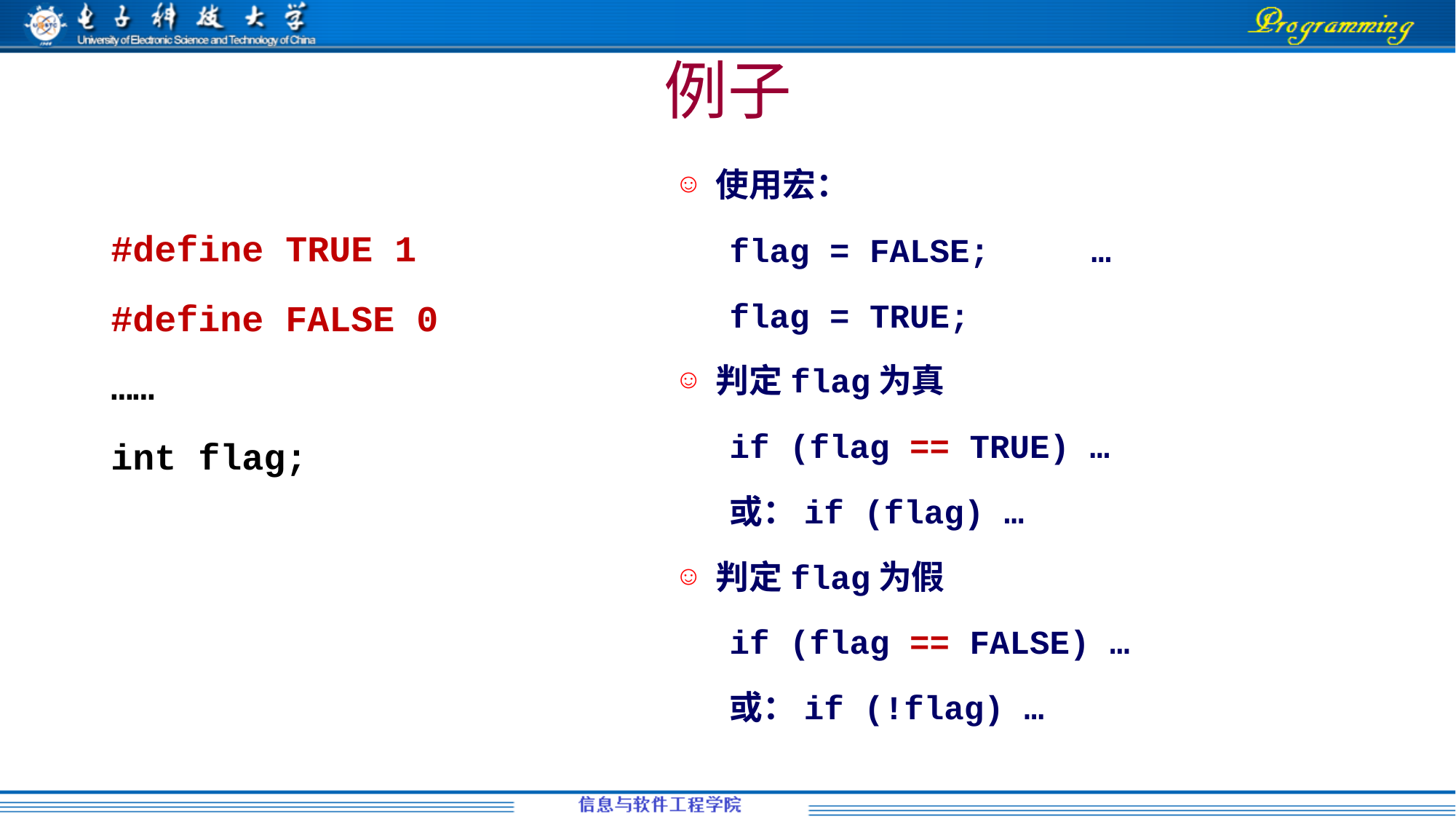

# 例子
使用宏：
flag = FALSE;	…
flag = TRUE;
判定flag为真
if (flag == TRUE) …
或：if (flag) …
判定flag为假
if (flag == FALSE) …
或：if (!flag) …
#define TRUE 1
#define FALSE 0
……
int flag;